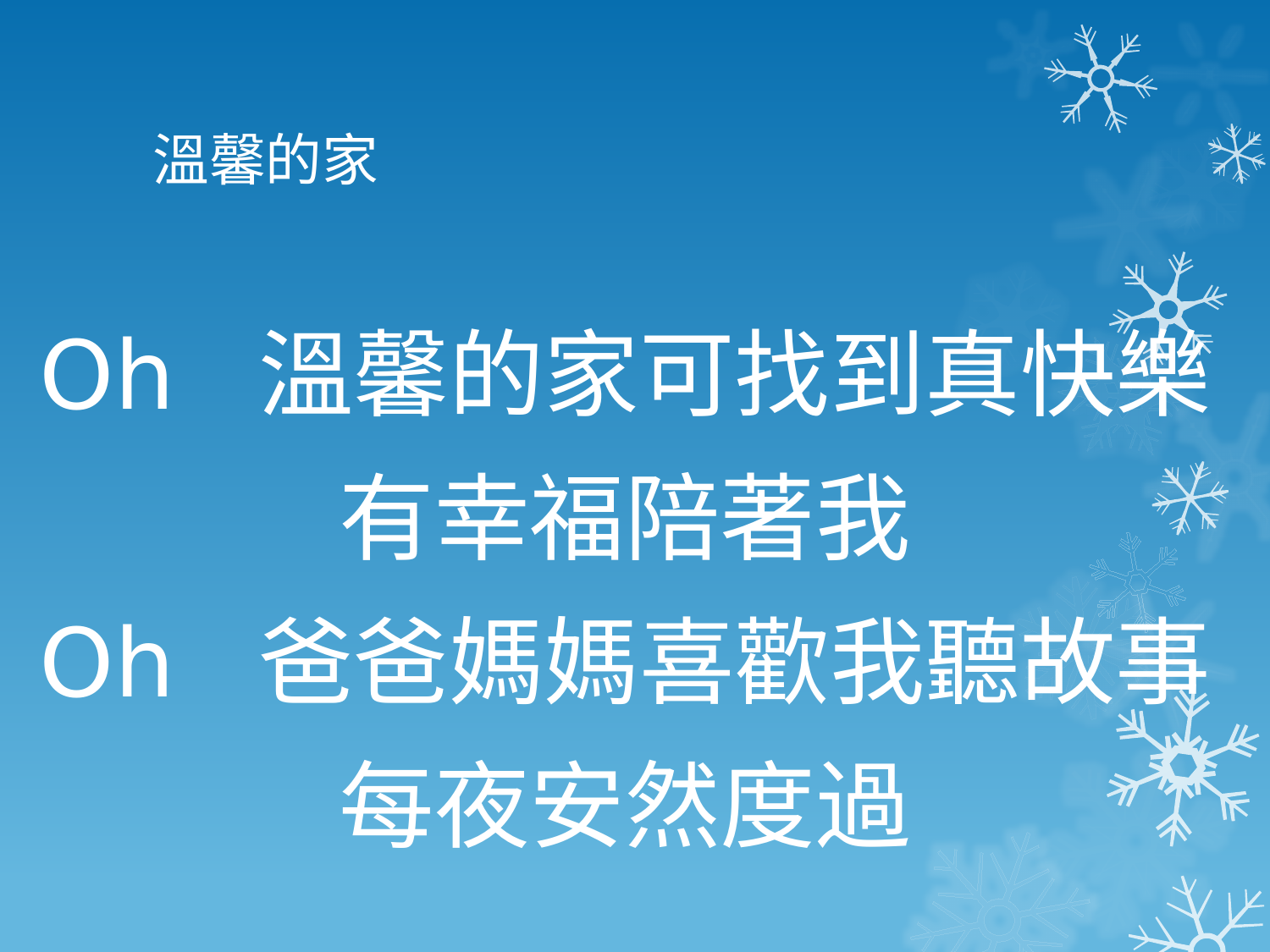

# 溫馨的家
Oh  溫馨的家可找到真快樂
有幸福陪著我
Oh  爸爸媽媽喜歡我聽故事
每夜安然度過